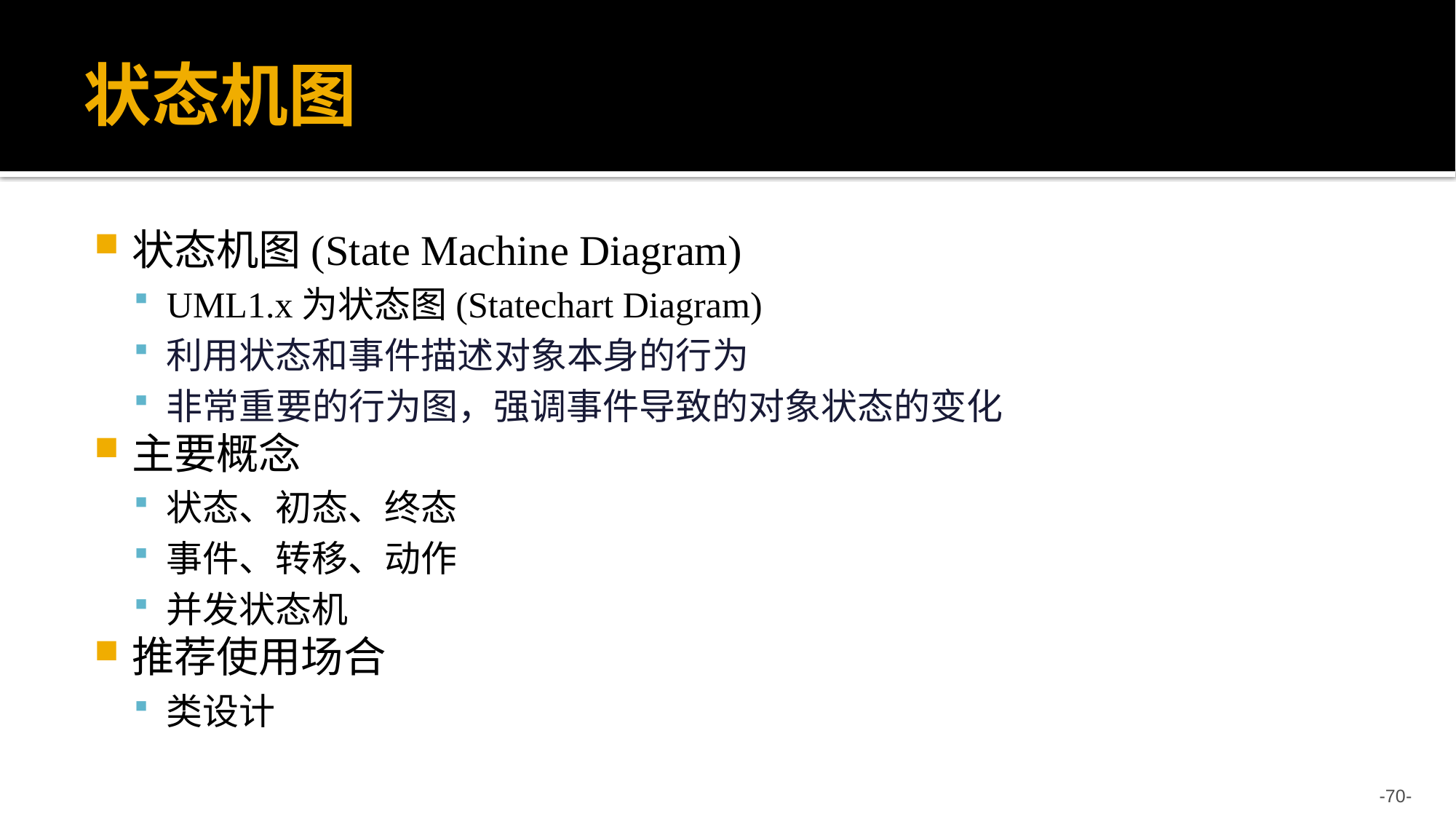

# 状态机图
状态机图(State Machine Diagram)
UML1.x为状态图(Statechart Diagram)
利用状态和事件描述对象本身的行为
非常重要的行为图，强调事件导致的对象状态的变化
主要概念
状态、初态、终态
事件、转移、动作
并发状态机
推荐使用场合
类设计
-70-